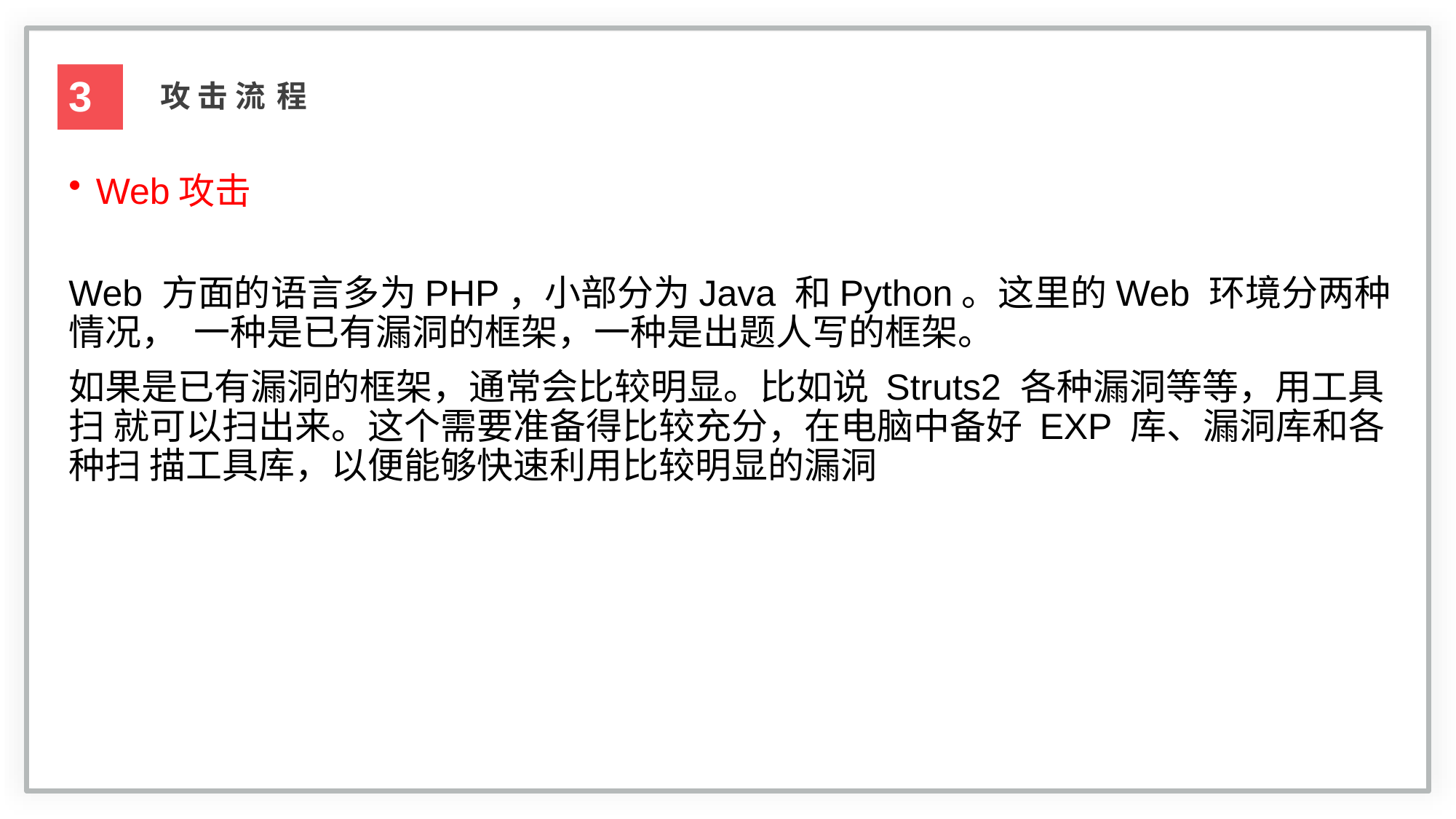

3
攻 击 流 程
Web攻击

Web 方面的语言多为PHP，小部分为Java 和Python。这里的Web 环境分两种情况，  一种是已有漏洞的框架，一种是出题人写的框架。
如果是已有漏洞的框架，通常会比较明显。比如说 Struts2 各种漏洞等等，用工具扫 就可以扫出来。这个需要准备得比较充分，在电脑中备好 EXP 库、漏洞库和各种扫 描工具库，以便能够快速利用比较明显的漏洞